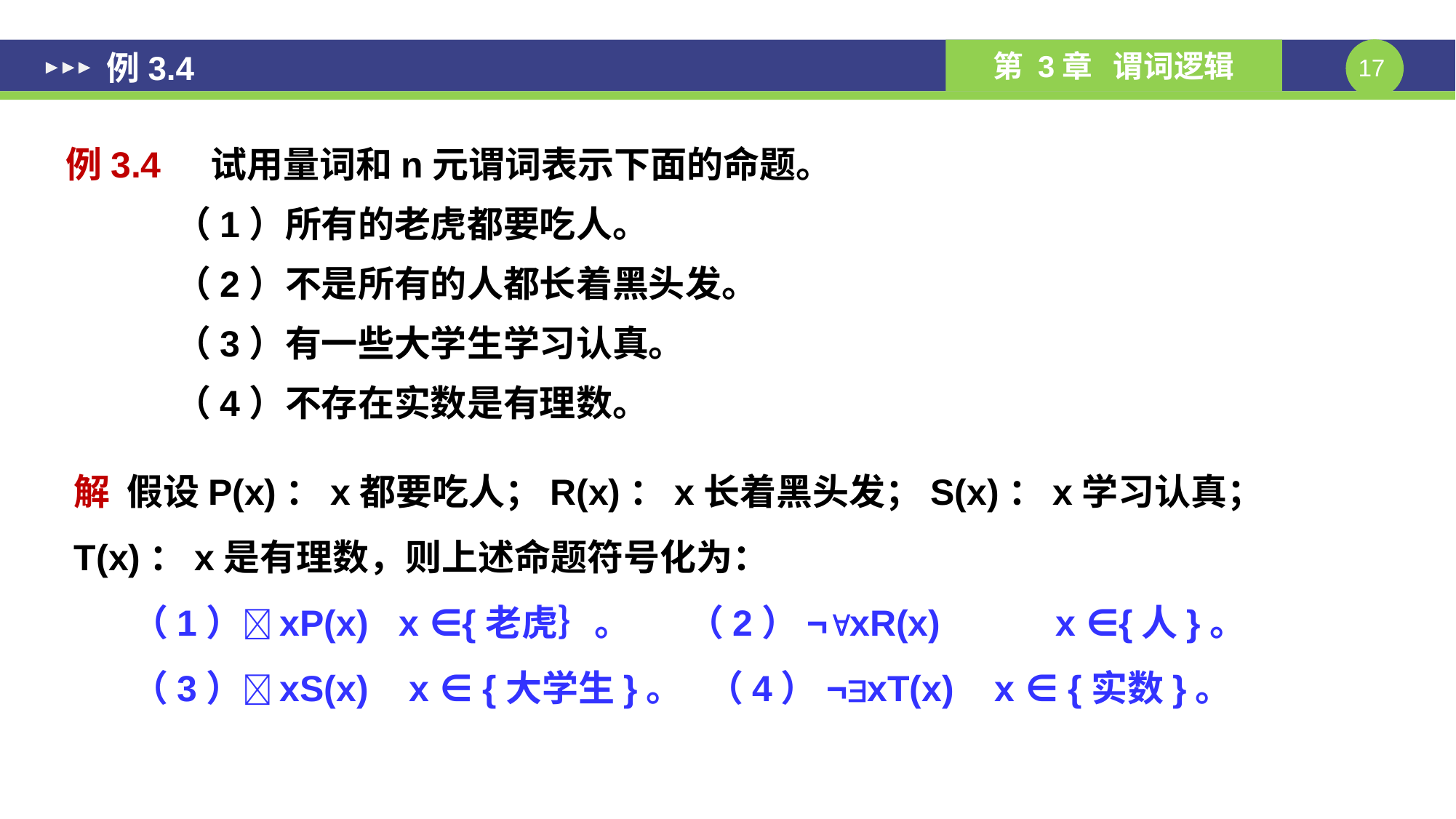

例3.4
例3.4    试用量词和n元谓词表示下面的命题。
（1）所有的老虎都要吃人。
（2）不是所有的人都长着黑头发。
（3）有一些大学生学习认真。
（4）不存在实数是有理数。
解  假设P(x)：x都要吃人；R(x)：x长着黑头发；S(x)：x学习认真；T(x)：x是有理数，则上述命题符号化为：
      （1）∀xP(x)   x ∈{老虎｝。       （2）¬∀xR(x)  	x ∈{人}。
      （3）∃xS(x)    x ∈ {大学生}。   （4）¬∃xT(x)    x ∈ {实数}。